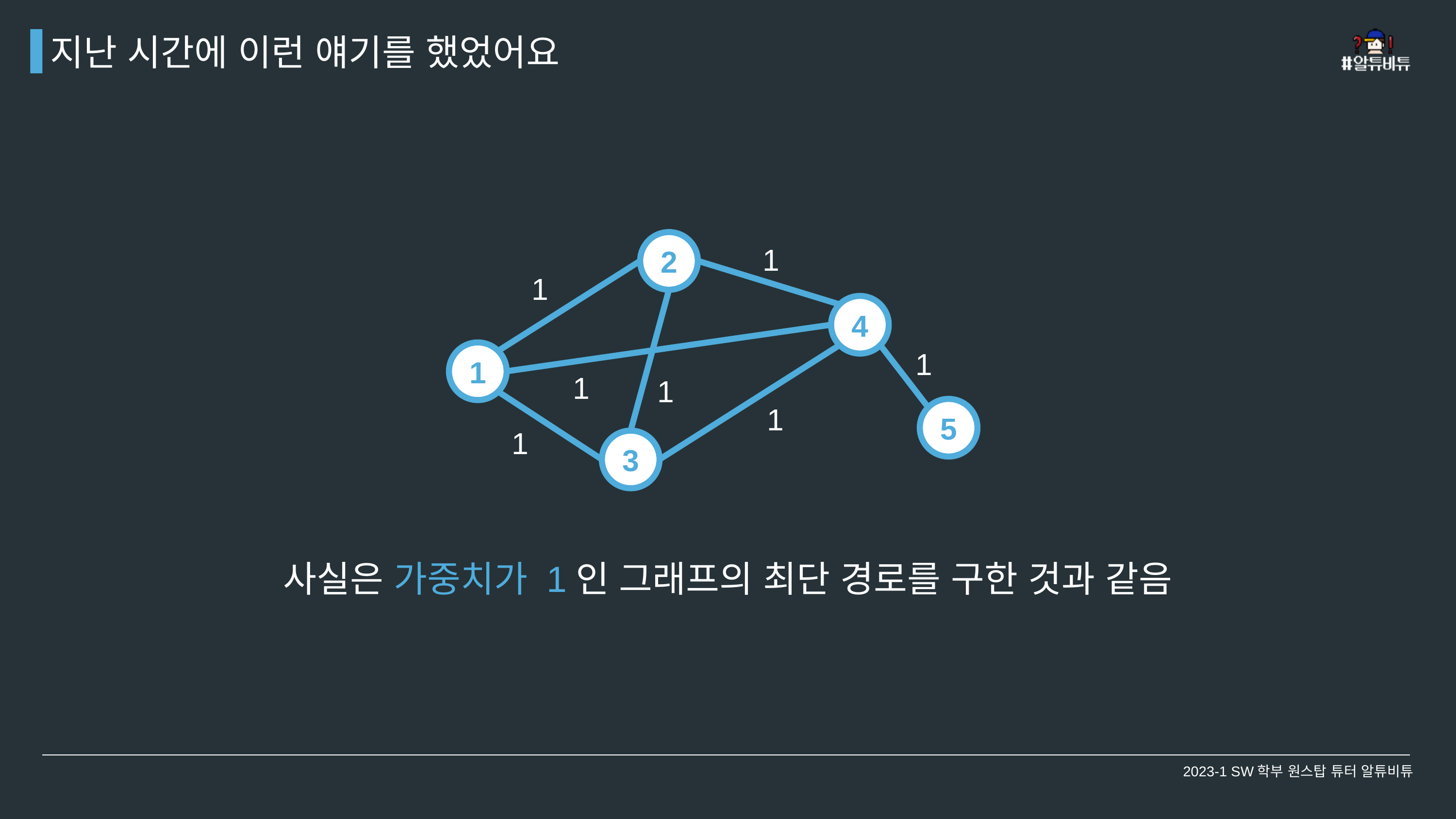

지난 시간에 이런 얘기를 했었어요
2
1
1
4
1
1
1
1
1
5
1
3
사실은 가중치가 1인 그래프의 최단 경로를 구한 것과 같음
2023-1 SW학부 원스탑 튜터 알튜비튜